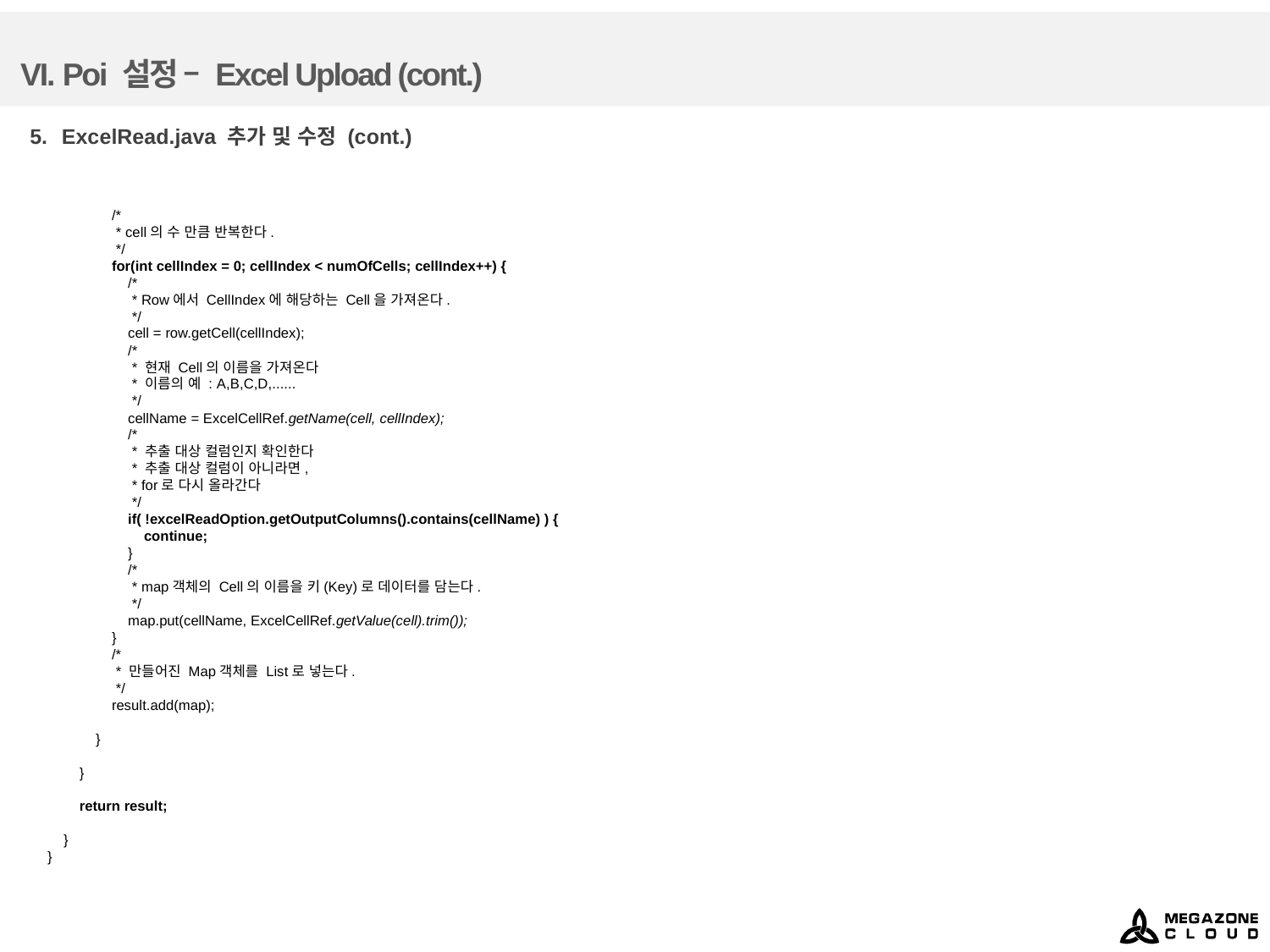

# VI. Poi 설정 – Excel Upload (cont.)
ExcelRead.java 추가 및 수정 (cont.)

                /*
                 * cell의 수 만큼 반복한다.
                 */
                for(int cellIndex = 0; cellIndex < numOfCells; cellIndex++) {
                    /*
                     * Row에서 CellIndex에 해당하는 Cell을 가져온다.
                     */
                    cell = row.getCell(cellIndex);
                    /*
                     * 현재 Cell의 이름을 가져온다
                     * 이름의 예 : A,B,C,D,......
                     */
                    cellName = ExcelCellRef.getName(cell, cellIndex);
                    /*
                     * 추출 대상 컬럼인지 확인한다
                     * 추출 대상 컬럼이 아니라면,
                     * for로 다시 올라간다
                     */
                    if( !excelReadOption.getOutputColumns().contains(cellName) ) {
                        continue;
                    }
                    /*
                     * map객체의 Cell의 이름을 키(Key)로 데이터를 담는다.
                     */
                    map.put(cellName, ExcelCellRef.getValue(cell).trim());
                }
                /*
                 * 만들어진 Map객체를 List로 넣는다.
                 */
                result.add(map);

            }

        }

        return result;

    }
}